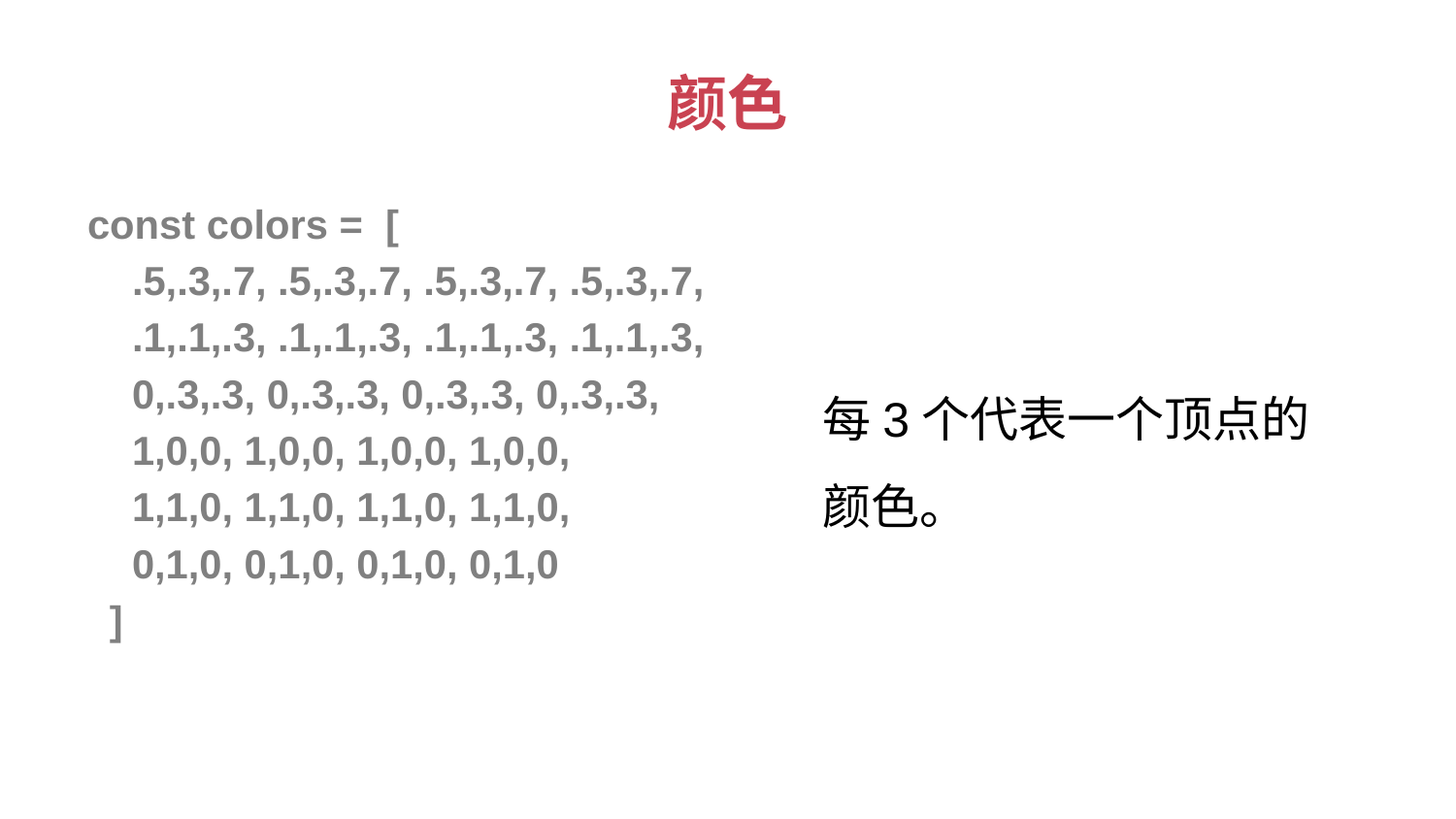

# 颜色
const colors =  [
    .5,.3,.7, .5,.3,.7, .5,.3,.7, .5,.3,.7,
    .1,.1,.3, .1,.1,.3, .1,.1,.3, .1,.1,.3,
    0,.3,.3, 0,.3,.3, 0,.3,.3, 0,.3,.3,
    1,0,0, 1,0,0, 1,0,0, 1,0,0,
    1,1,0, 1,1,0, 1,1,0, 1,1,0,
    0,1,0, 0,1,0, 0,1,0, 0,1,0
  ]
每3个代表一个顶点的颜色。